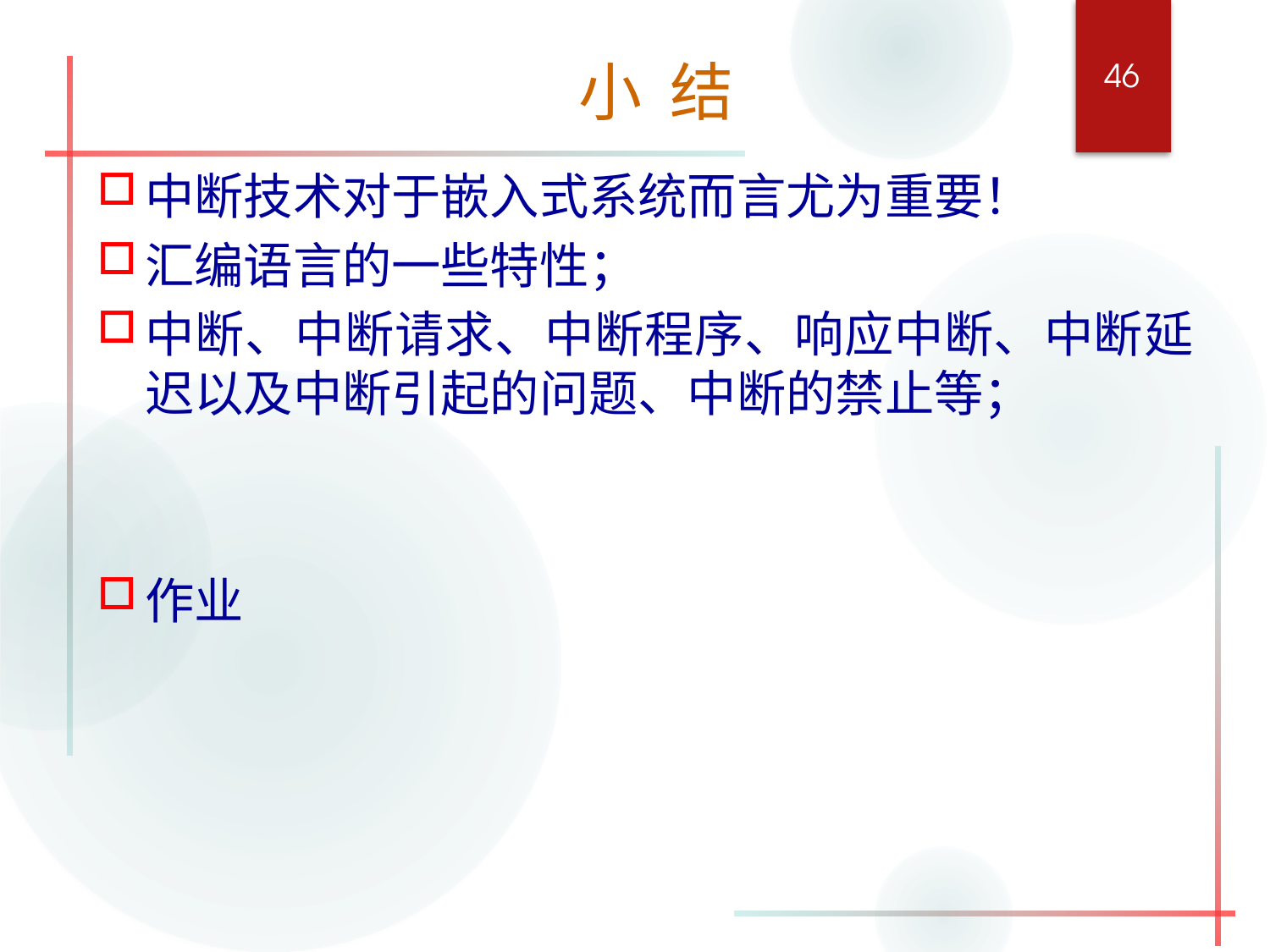

46
小  结
中断技术对于嵌入式系统而言尤为重要！
汇编语言的一些特性；
中断、中断请求、中断程序、响应中断、中断延迟以及中断引起的问题、中断的禁止等；

作业